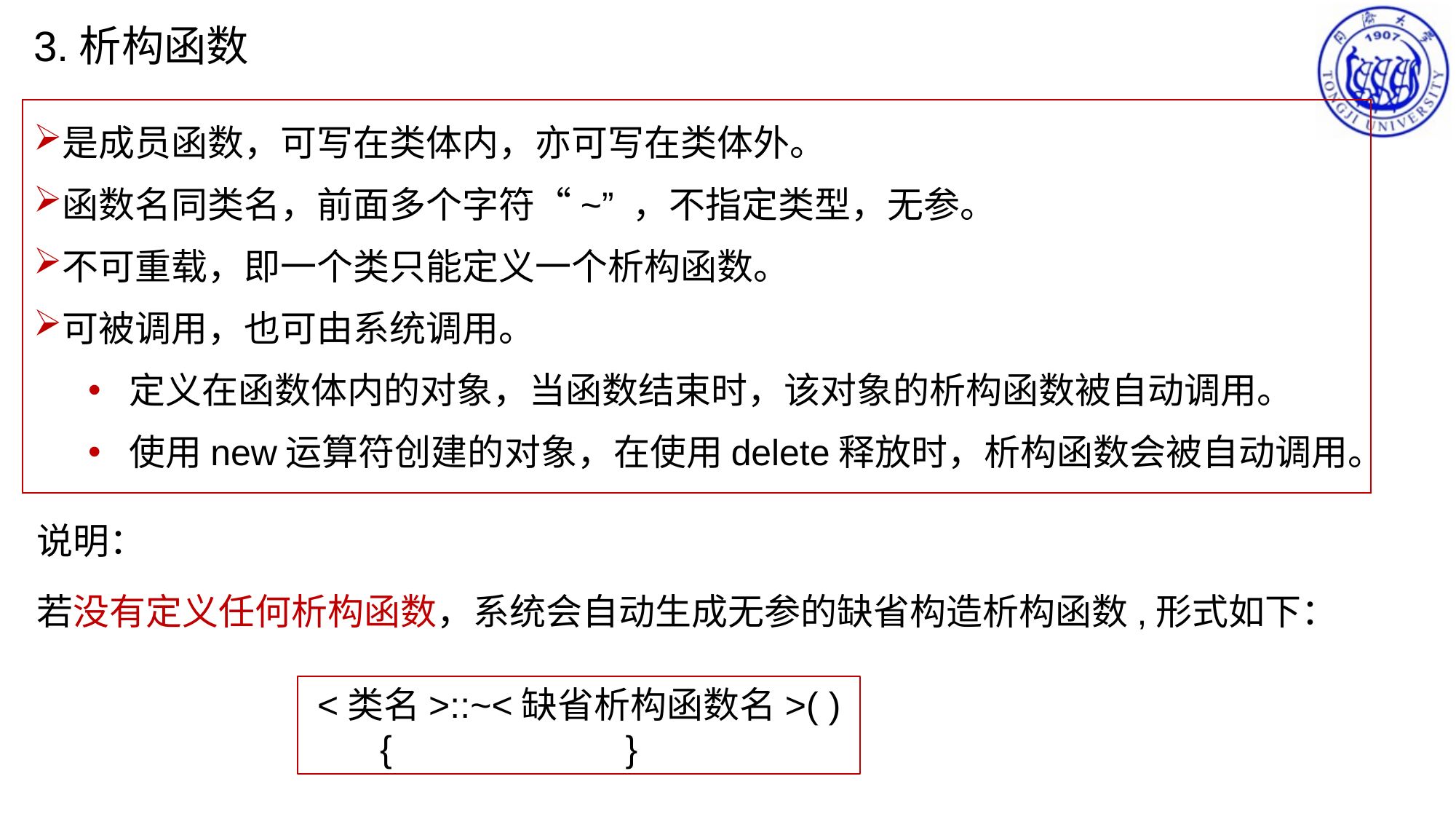

3.析构函数
是成员函数，可写在类体内，亦可写在类体外。
函数名同类名，前面多个字符“~” ，不指定类型，无参。
不可重载，即一个类只能定义一个析构函数。
可被调用，也可由系统调用。
定义在函数体内的对象，当函数结束时，该对象的析构函数被自动调用。
使用new运算符创建的对象，在使用delete释放时，析构函数会被自动调用。
说明：
若没有定义任何析构函数，系统会自动生成无参的缺省构造析构函数,形式如下：
<类名>::~<缺省析构函数名>( )
       {                       }